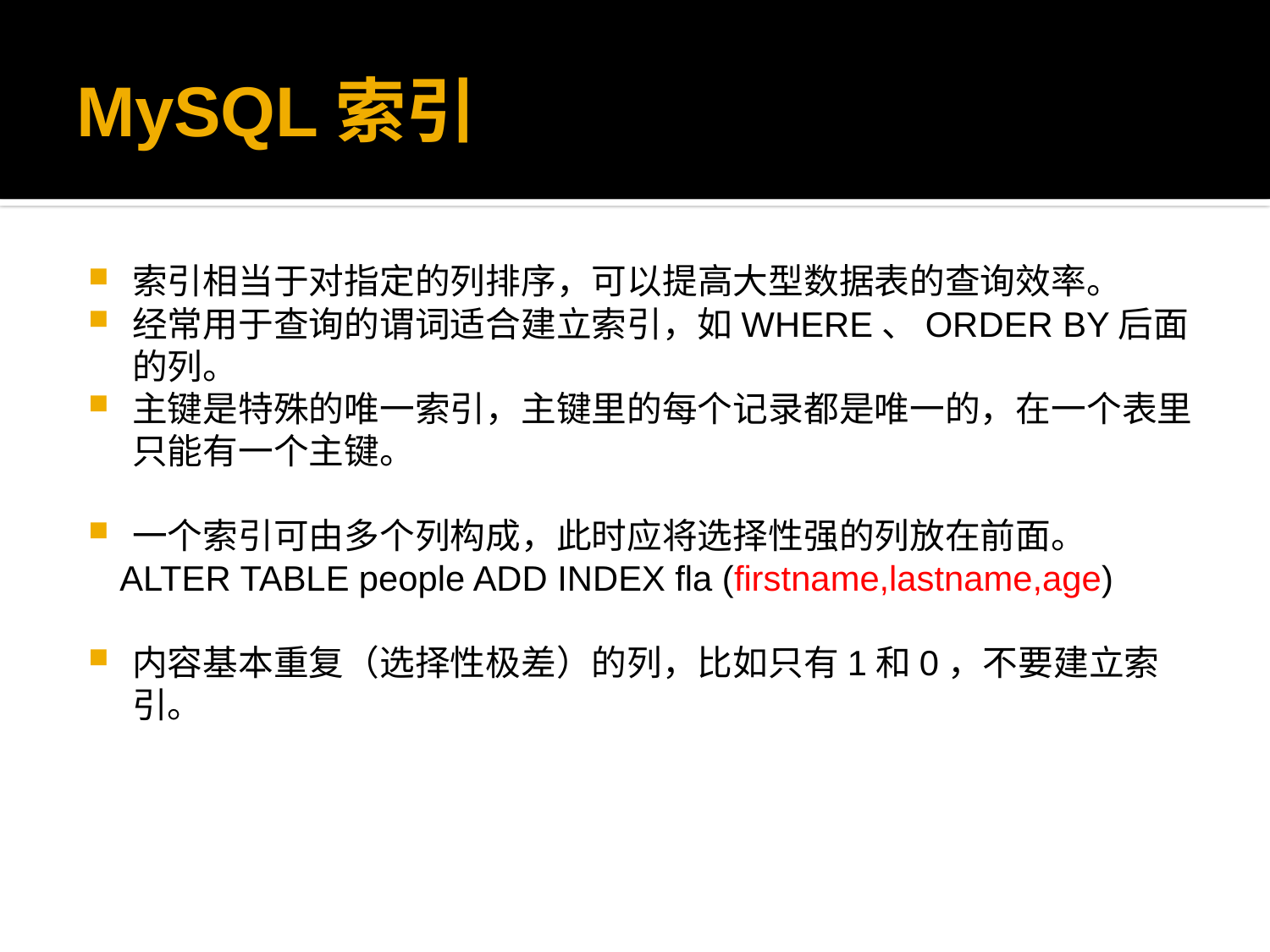

# MySQL索引
索引相当于对指定的列排序，可以提高大型数据表的查询效率。
经常用于查询的谓词适合建立索引，如WHERE、ORDER BY后面的列。
主键是特殊的唯一索引，主键里的每个记录都是唯一的，在一个表里只能有一个主键。

一个索引可由多个列构成，此时应将选择性强的列放在前面。
     ALTER TABLE people ADD INDEX fla (firstname,lastname,age)

内容基本重复（选择性极差）的列，比如只有1和0，不要建立索引。